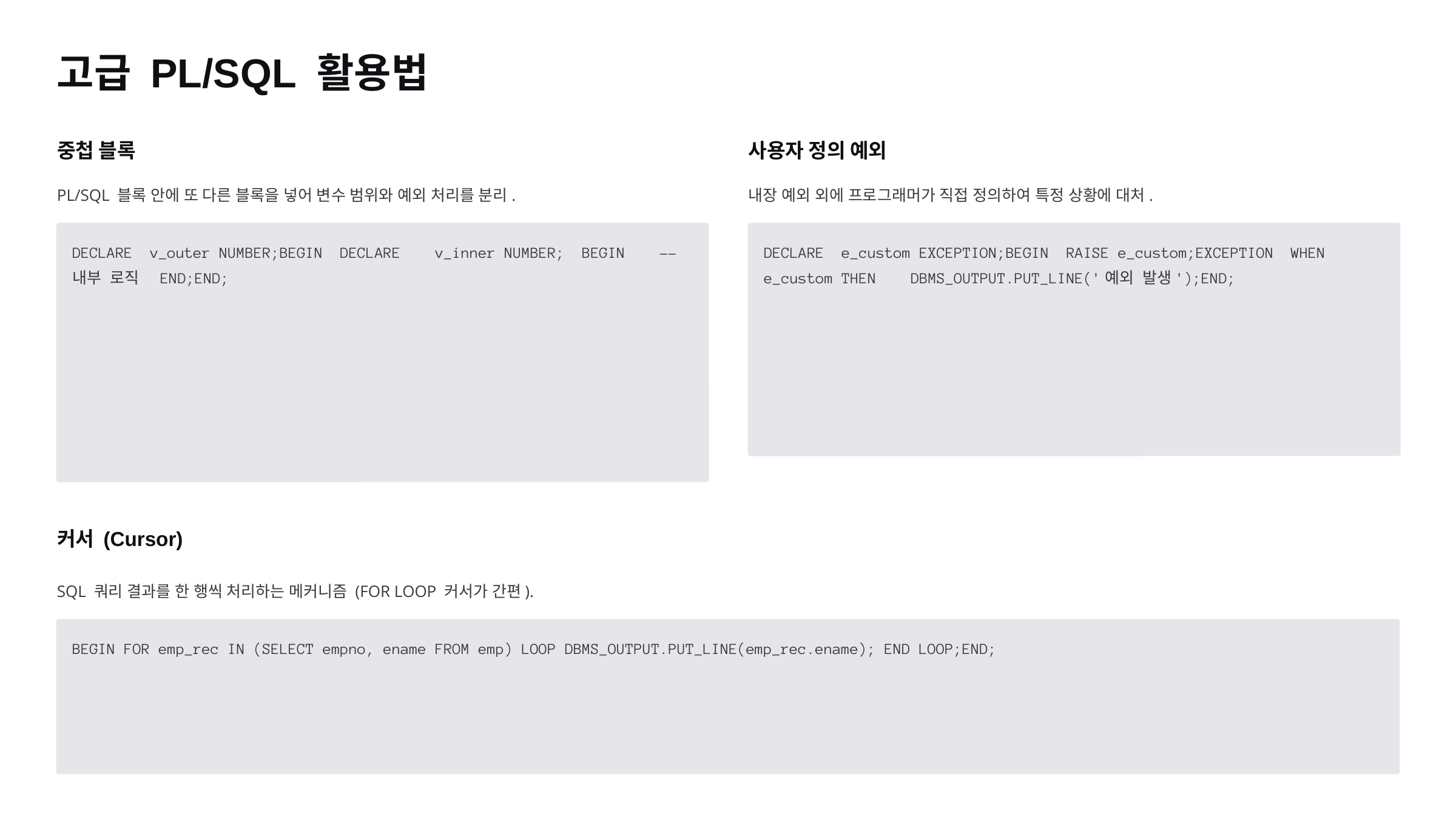

고급 PL/SQL 활용법
중첩 블록
사용자 정의 예외
PL/SQL 블록 안에 또 다른 블록을 넣어 변수 범위와 예외 처리를 분리.
내장 예외 외에 프로그래머가 직접 정의하여 특정 상황에 대처.

DECLARE  v_outer NUMBER;BEGIN  DECLARE    v_inner NUMBER;  BEGIN    -- 내부 로직  END;END;
DECLARE  e_custom EXCEPTION;BEGIN  RAISE e_custom;EXCEPTION  WHEN e_custom THEN    DBMS_OUTPUT.PUT_LINE('예외 발생');END;
커서 (Cursor)
SQL 쿼리 결과를 한 행씩 처리하는 메커니즘 (FOR LOOP 커서가 간편).

BEGIN FOR emp_rec IN (SELECT empno, ename FROM emp) LOOP DBMS_OUTPUT.PUT_LINE(emp_rec.ename); END LOOP;END;